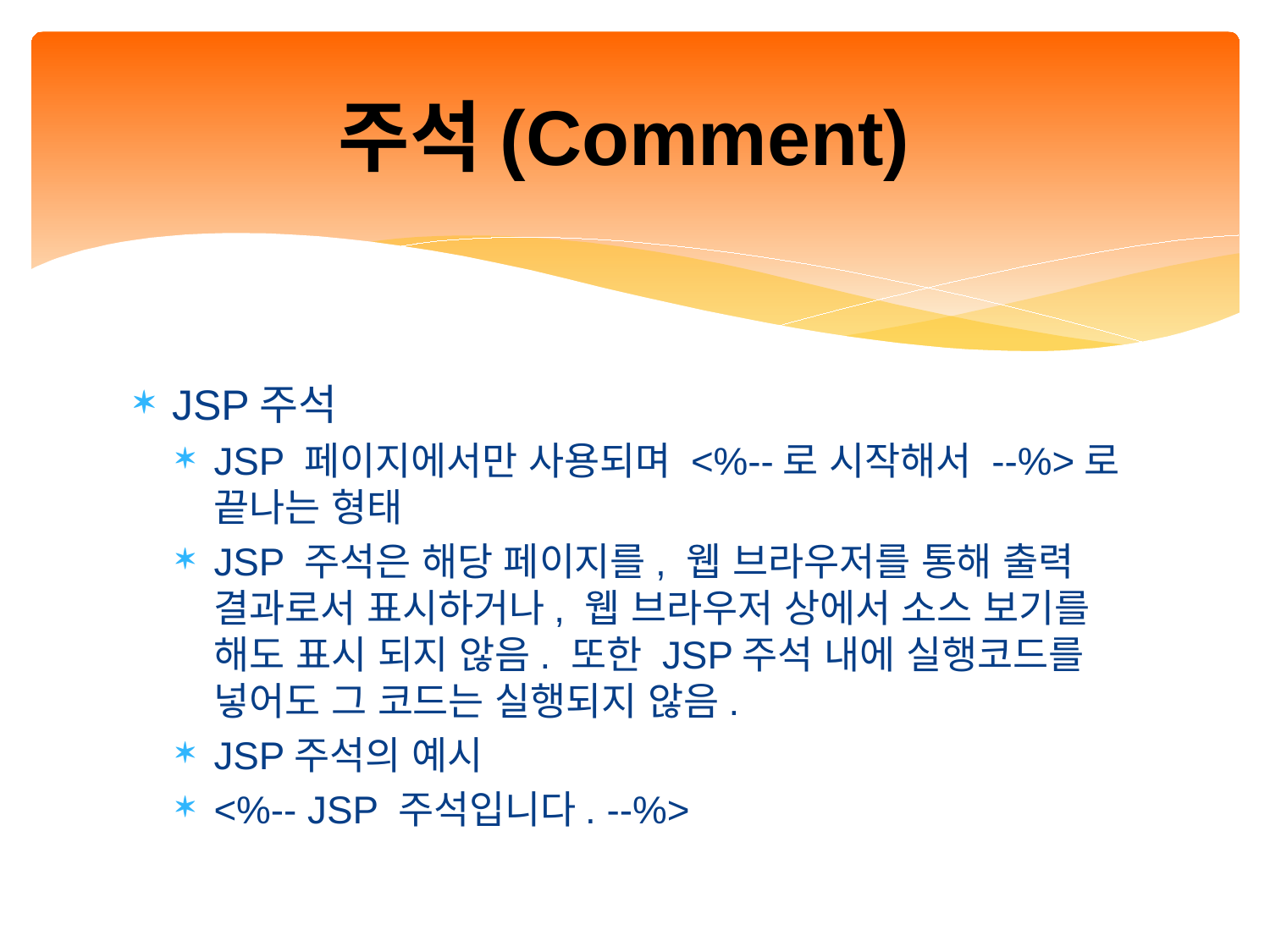

# 주석(Comment)
JSP주석
JSP 페이지에서만 사용되며 <%--로 시작해서 --%>로 끝나는 형태
JSP 주석은 해당 페이지를, 웹 브라우저를 통해 출력 결과로서 표시하거나, 웹 브라우저 상에서 소스 보기를 해도 표시 되지 않음. 또한 JSP주석 내에 실행코드를 넣어도 그 코드는 실행되지 않음.
JSP주석의 예시
<%-- JSP 주석입니다. --%>